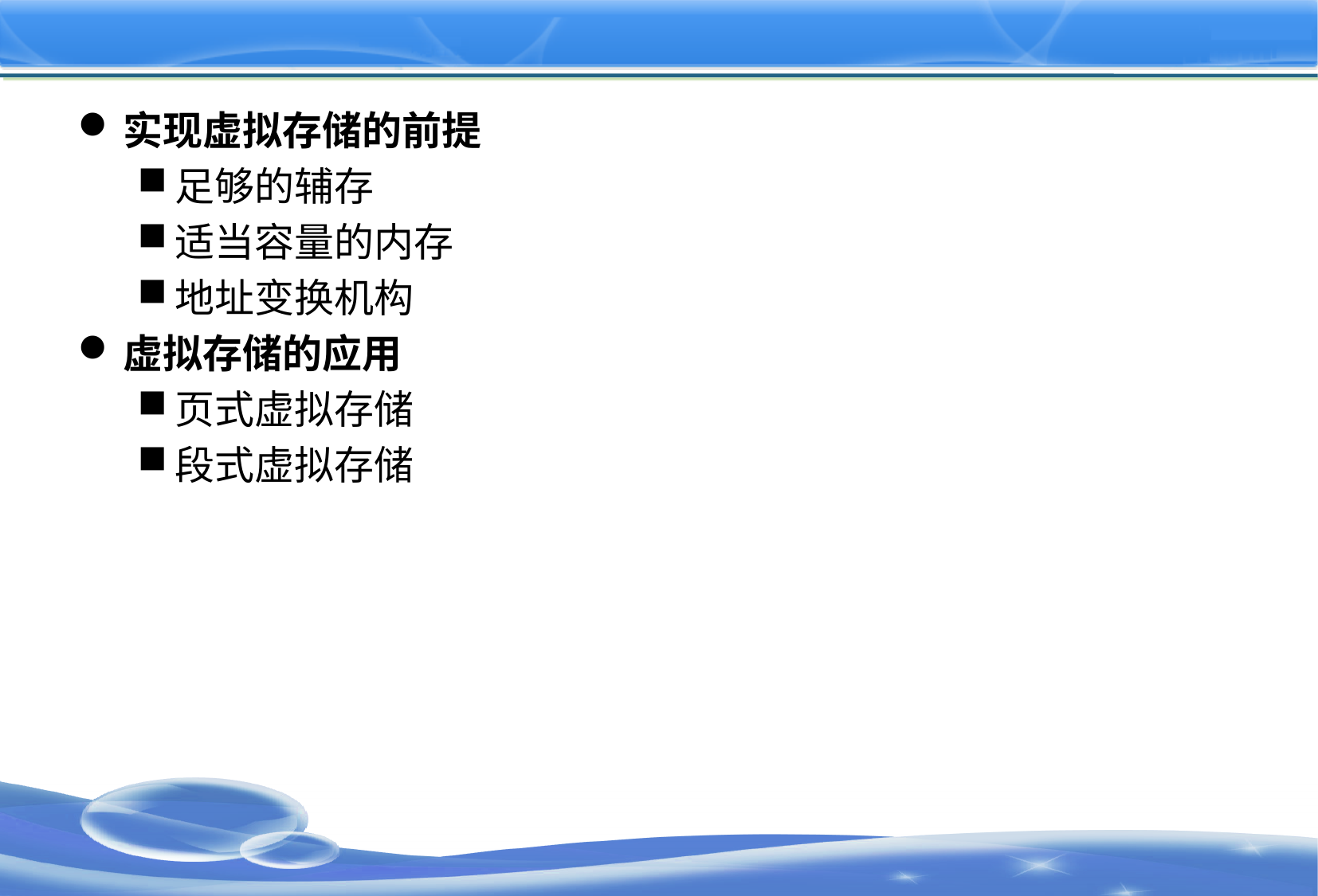

#
实现虚拟存储的前提
足够的辅存
适当容量的内存
地址变换机构
虚拟存储的应用
页式虚拟存储
段式虚拟存储